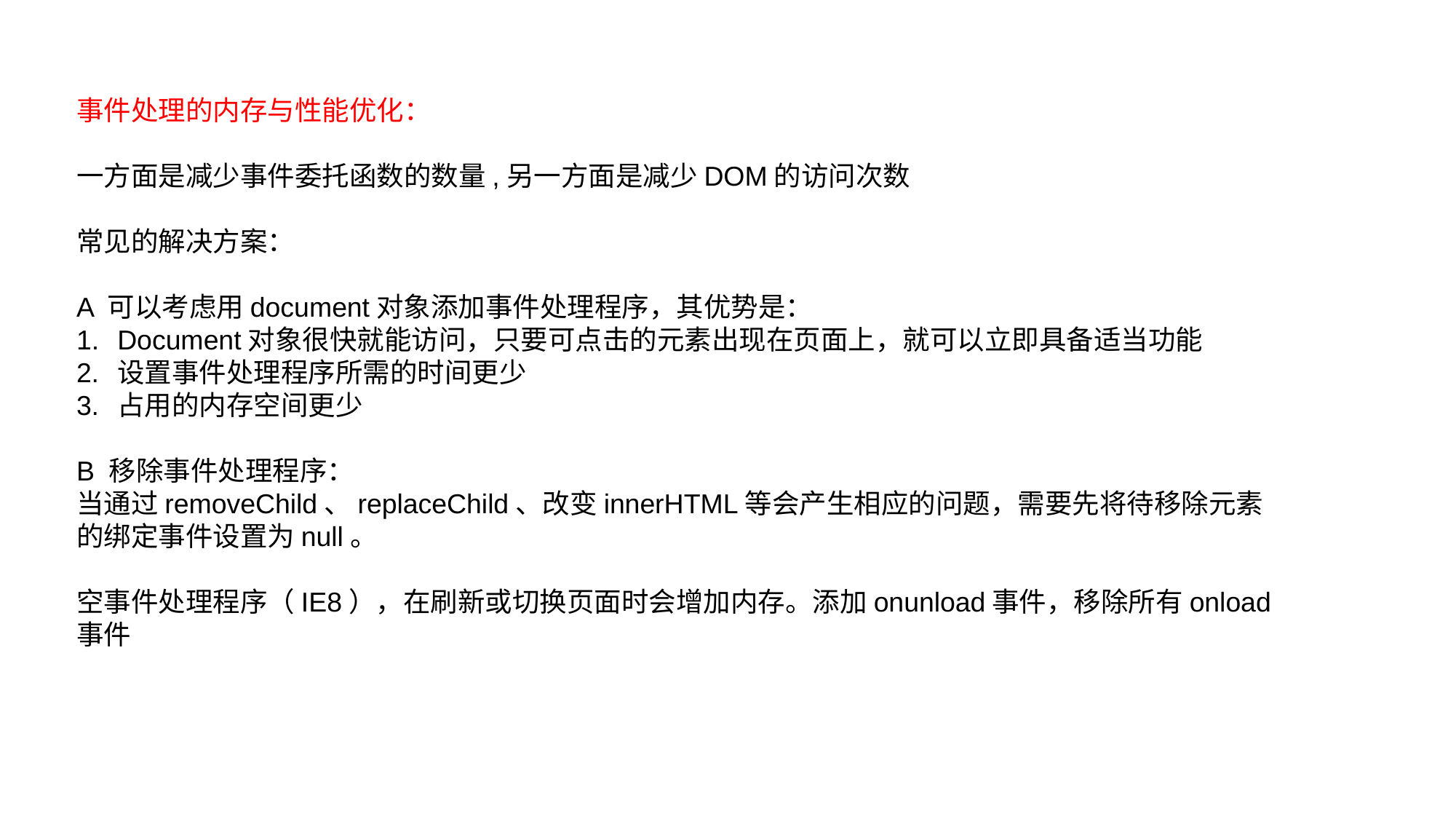

事件处理的内存与性能优化：

一方面是减少事件委托函数的数量,另一方面是减少DOM的访问次数

常见的解决方案：

A 可以考虑用document对象添加事件处理程序，其优势是：
Document对象很快就能访问，只要可点击的元素出现在页面上，就可以立即具备适当功能
设置事件处理程序所需的时间更少
占用的内存空间更少

B 移除事件处理程序：
当通过removeChild、replaceChild、改变innerHTML等会产生相应的问题，需要先将待移除元素的绑定事件设置为null。

空事件处理程序（IE8），在刷新或切换页面时会增加内存。添加onunload事件，移除所有onload事件